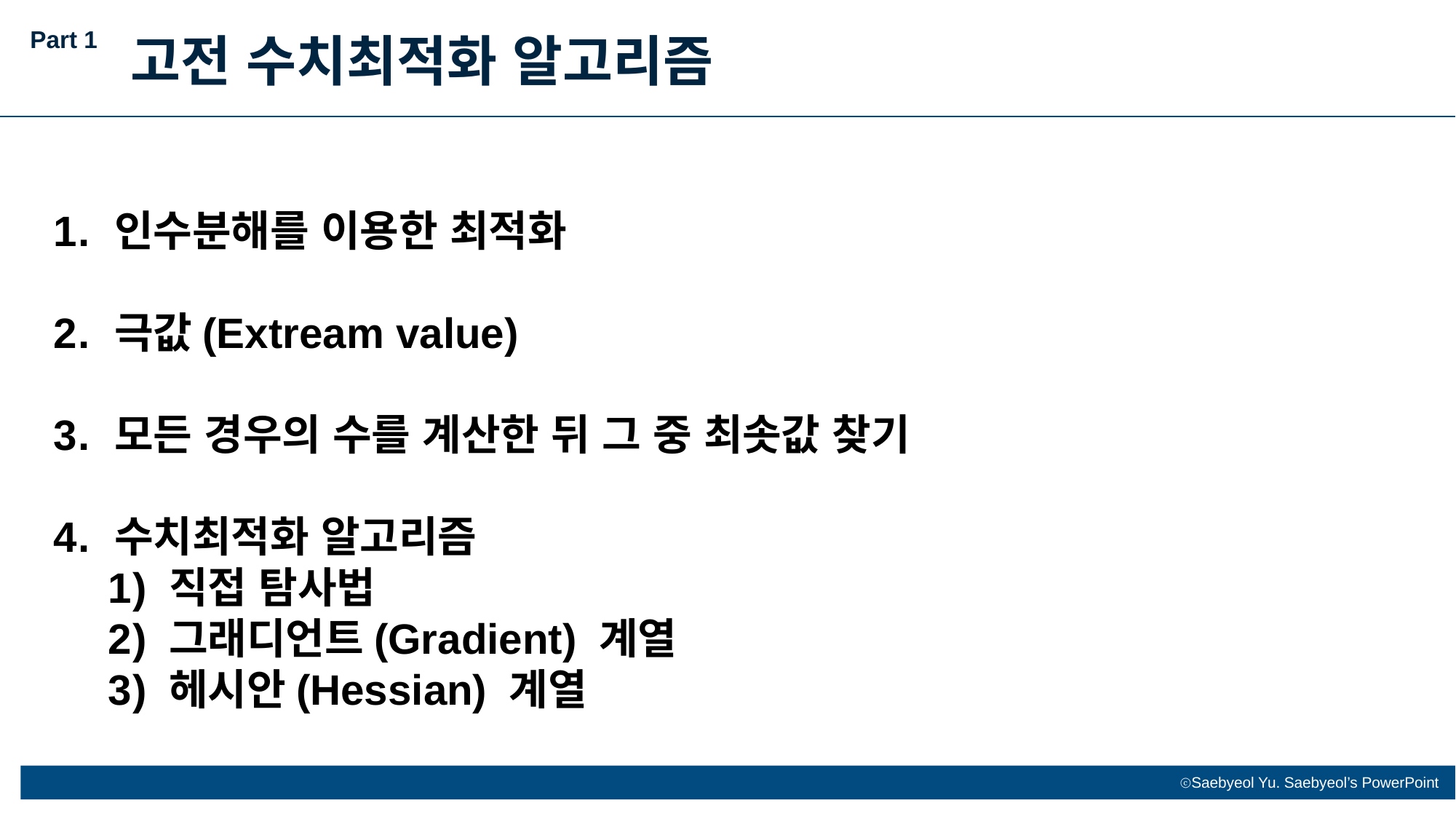

Part 1
고전 수치최적화 알고리즘
인수분해를 이용한 최적화

극값(Extream value)

모든 경우의 수를 계산한 뒤 그 중 최솟값 찾기

수치최적화 알고리즘
직접 탐사법
그래디언트(Gradient) 계열
헤시안(Hessian) 계열